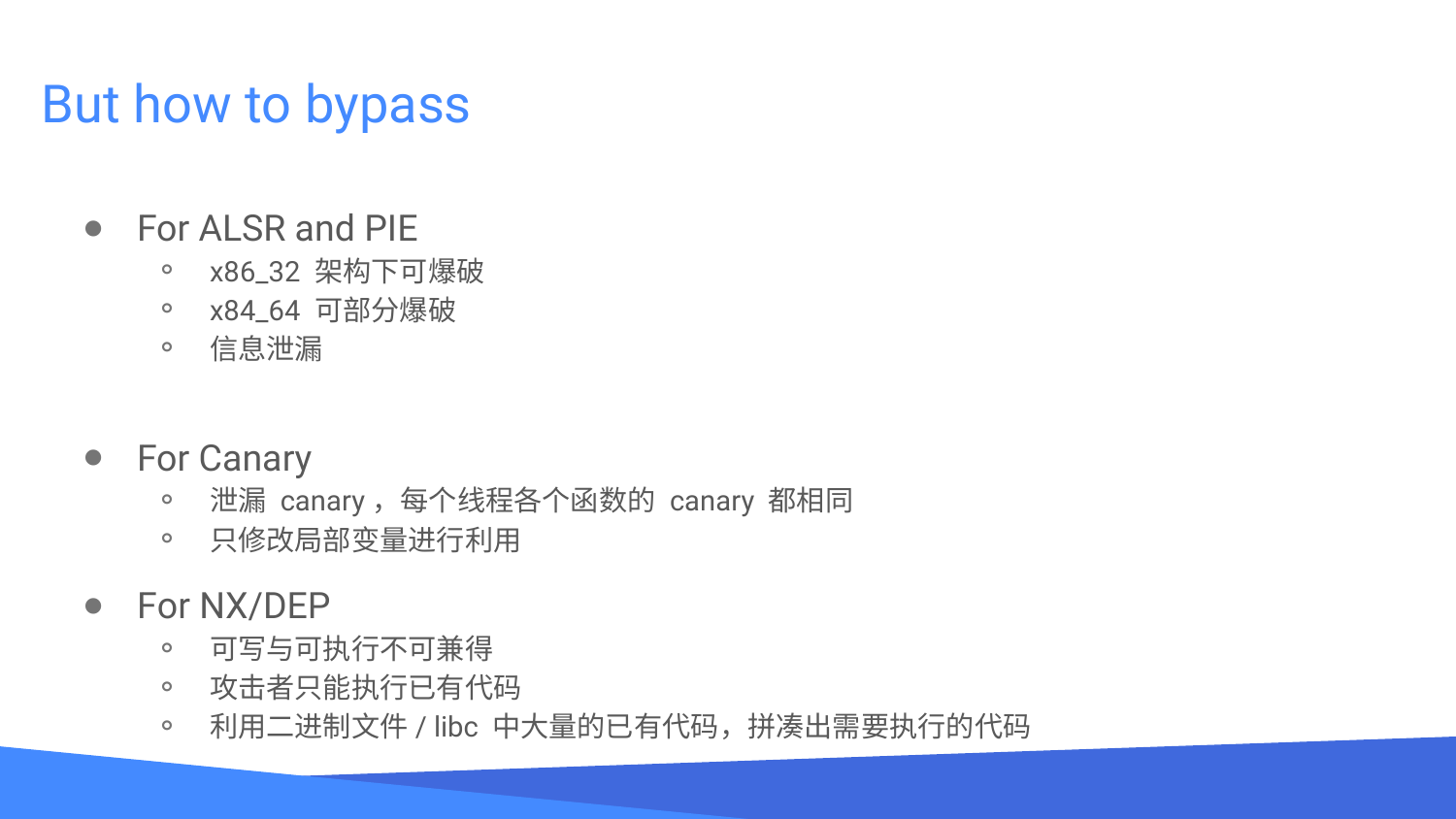

# But how to bypass
For ALSR and PIE
x86_32 架构下可爆破
x84_64 可部分爆破
信息泄漏

For Canary
泄漏 canary，每个线程各个函数的 canary 都相同
只修改局部变量进行利用
For NX/DEP
可写与可执行不可兼得
攻击者只能执行已有代码
利用二进制文件/ libc 中大量的已有代码，拼凑出需要执行的代码